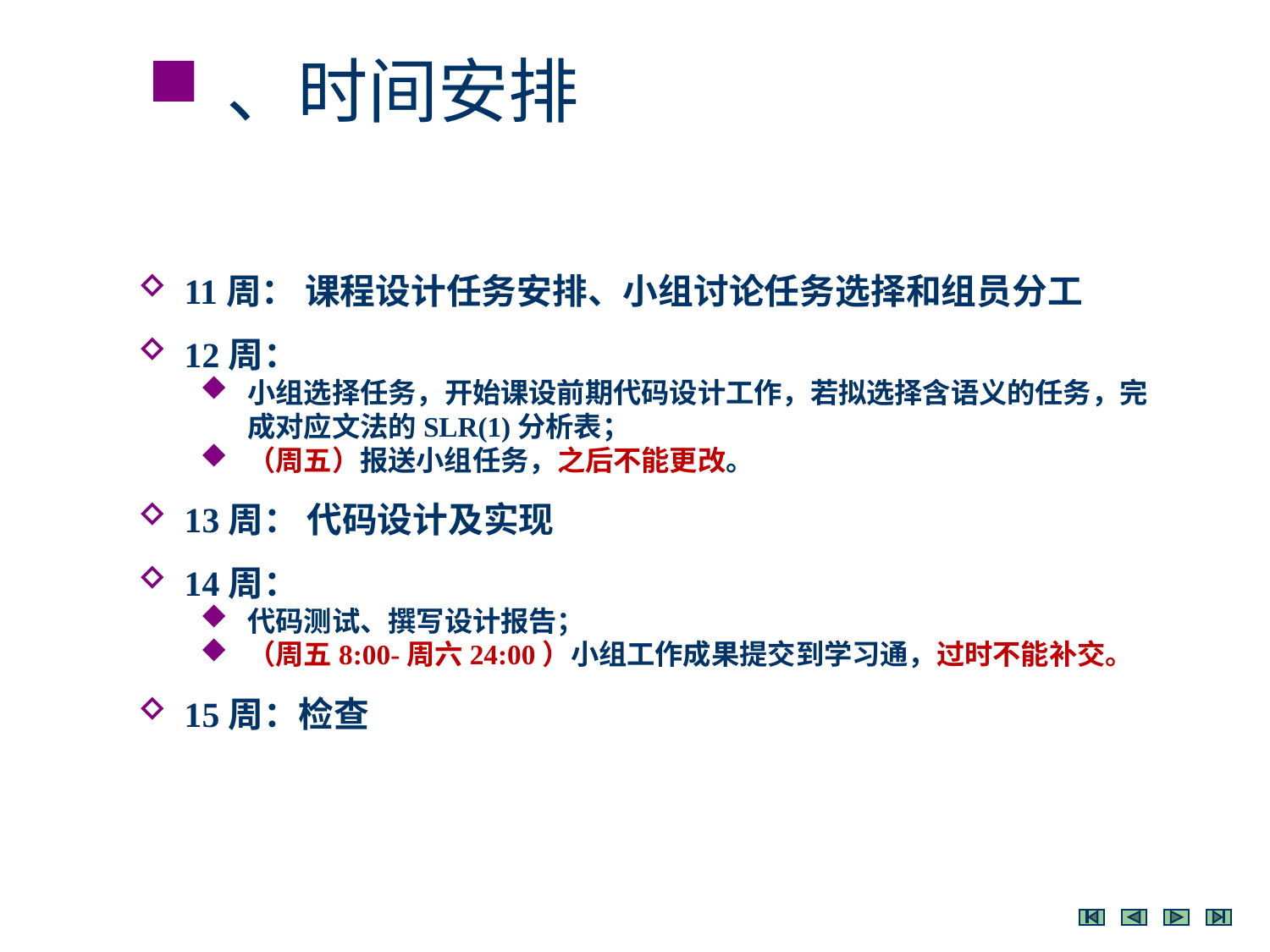

、时间安排
11周： 课程设计任务安排、小组讨论任务选择和组员分工
12周：
小组选择任务，开始课设前期代码设计工作，若拟选择含语义的任务，完成对应文法的SLR(1)分析表；
（周五）报送小组任务，之后不能更改。
13周： 代码设计及实现
14周：
代码测试、撰写设计报告；
（周五8:00-周六24:00）小组工作成果提交到学习通，过时不能补交。
15周：检查